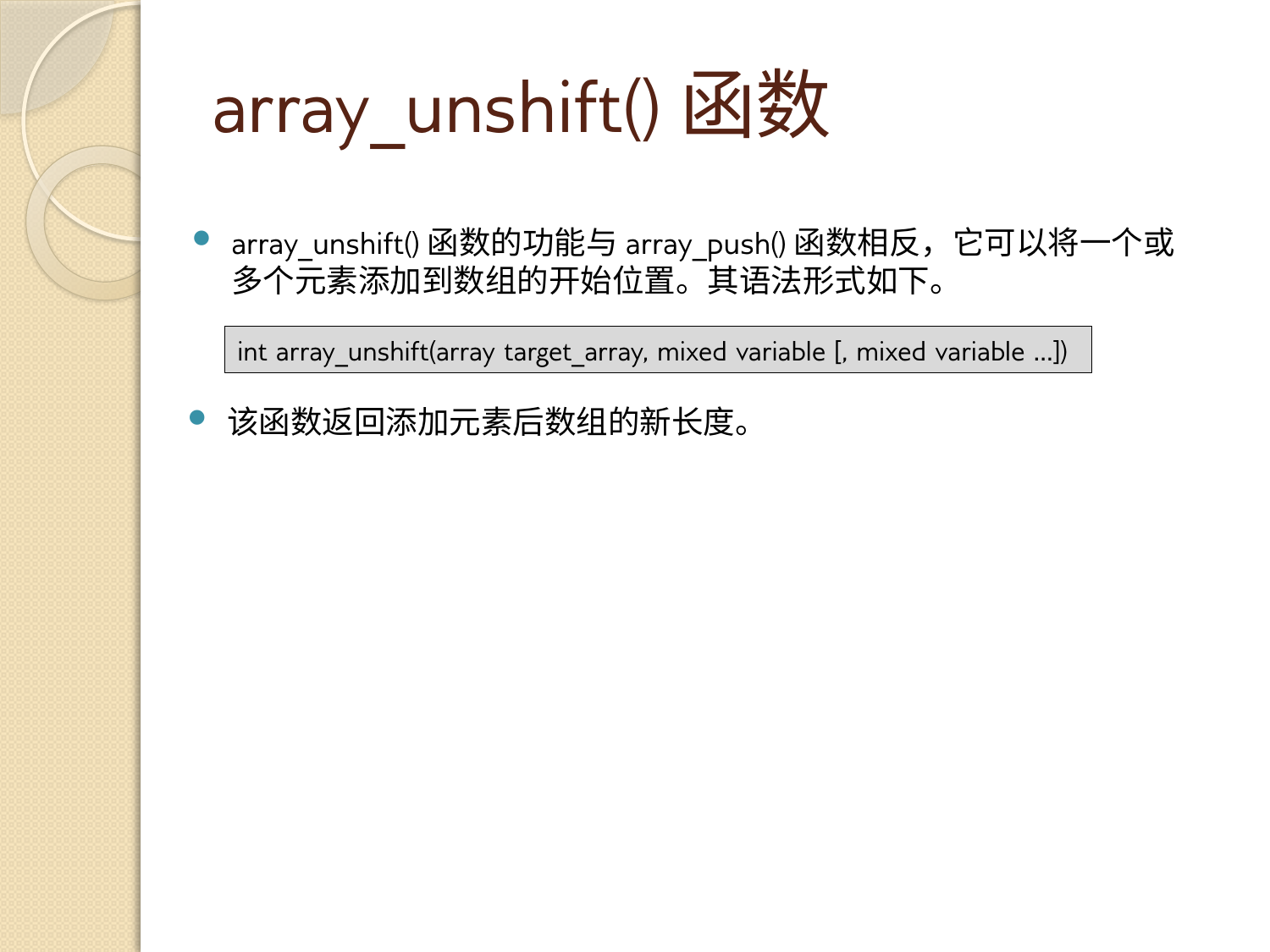

# array_unshift()函数
array_unshift()函数的功能与array_push()函数相反，它可以将一个或多个元素添加到数组的开始位置。其语法形式如下。
int array_unshift(array target_array, mixed variable [, mixed variable …])
该函数返回添加元素后数组的新长度。